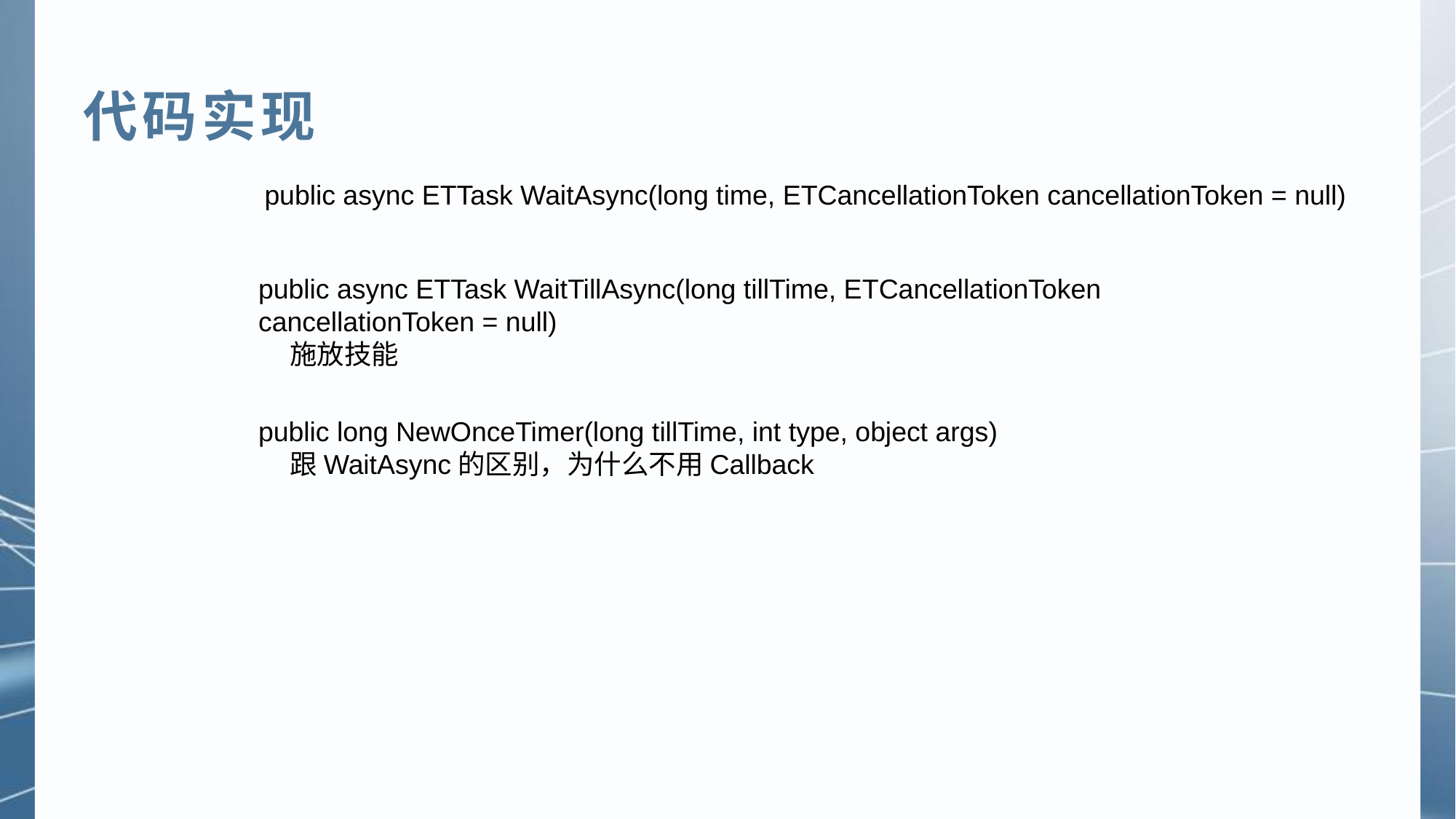

代码实现
public async ETTask WaitAsync(long time, ETCancellationToken cancellationToken = null)
public async ETTask WaitTillAsync(long tillTime, ETCancellationToken                         cancellationToken = null)
    施放技能
public long NewOnceTimer(long tillTime, int type, object args)
    跟WaitAsync的区别，为什么不用Callback